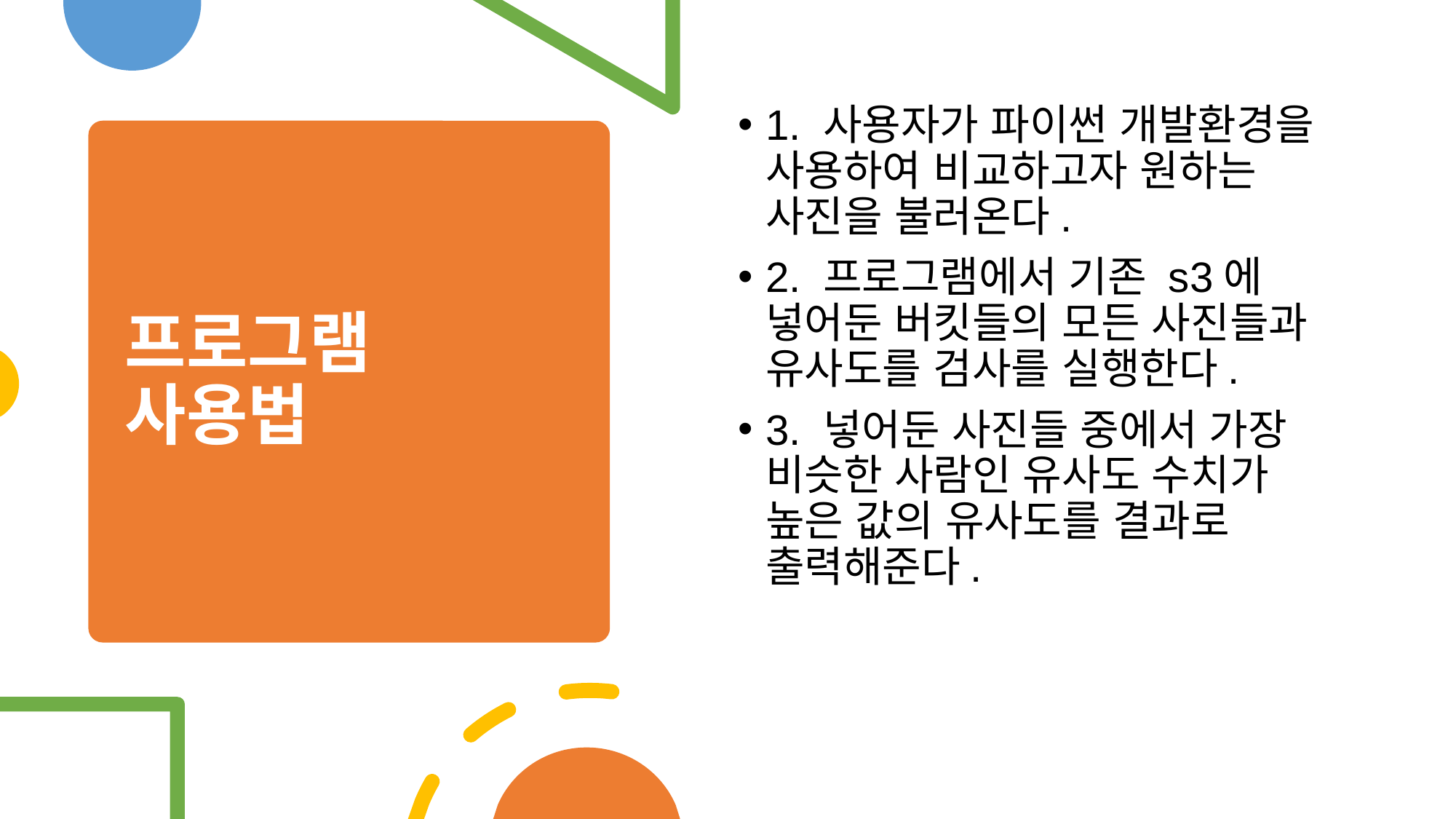

1. 사용자가 파이썬 개발환경을 사용하여 비교하고자 원하는 사진을 불러온다.
2. 프로그램에서 기존 s3에 넣어둔 버킷들의 모든 사진들과 유사도를 검사를 실행한다.
3. 넣어둔 사진들 중에서 가장 비슷한 사람인 유사도 수치가 높은 값의 유사도를 결과로 출력해준다.

# 프로그램 사용법